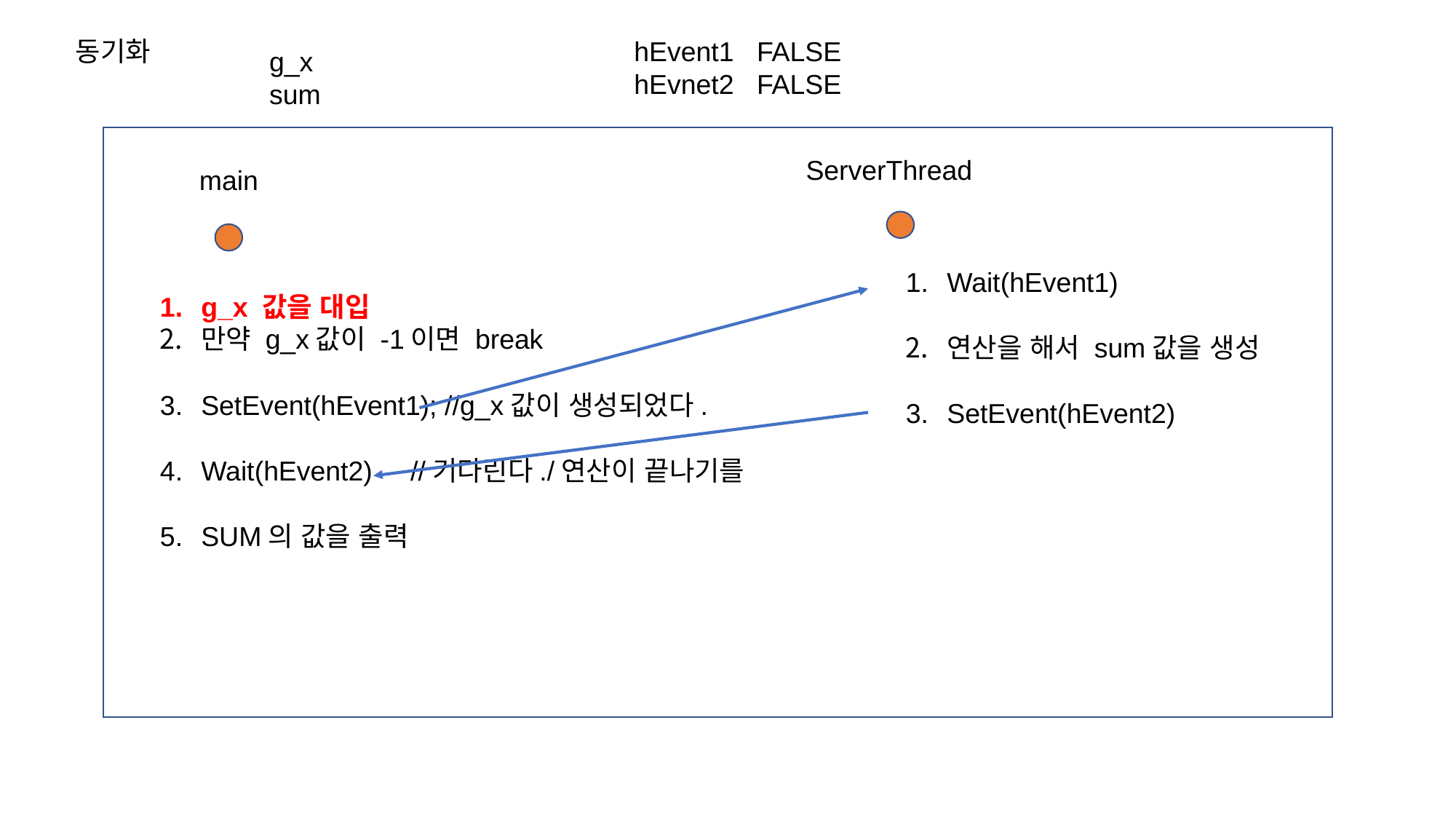

동기화
hEvent1   FALSE
hEvnet2   FALSE
g_x
sum

ServerThread
main

Wait(hEvent1)

연산을 해서 sum값을 생성

SetEvent(hEvent2)
g_x 값을 대입
만약 g_x값이 -1이면 break

SetEvent(hEvent1); //g_x값이 생성되었다.

Wait(hEvent2)     //기다린다./연산이 끝나기를

SUM의 값을 출력